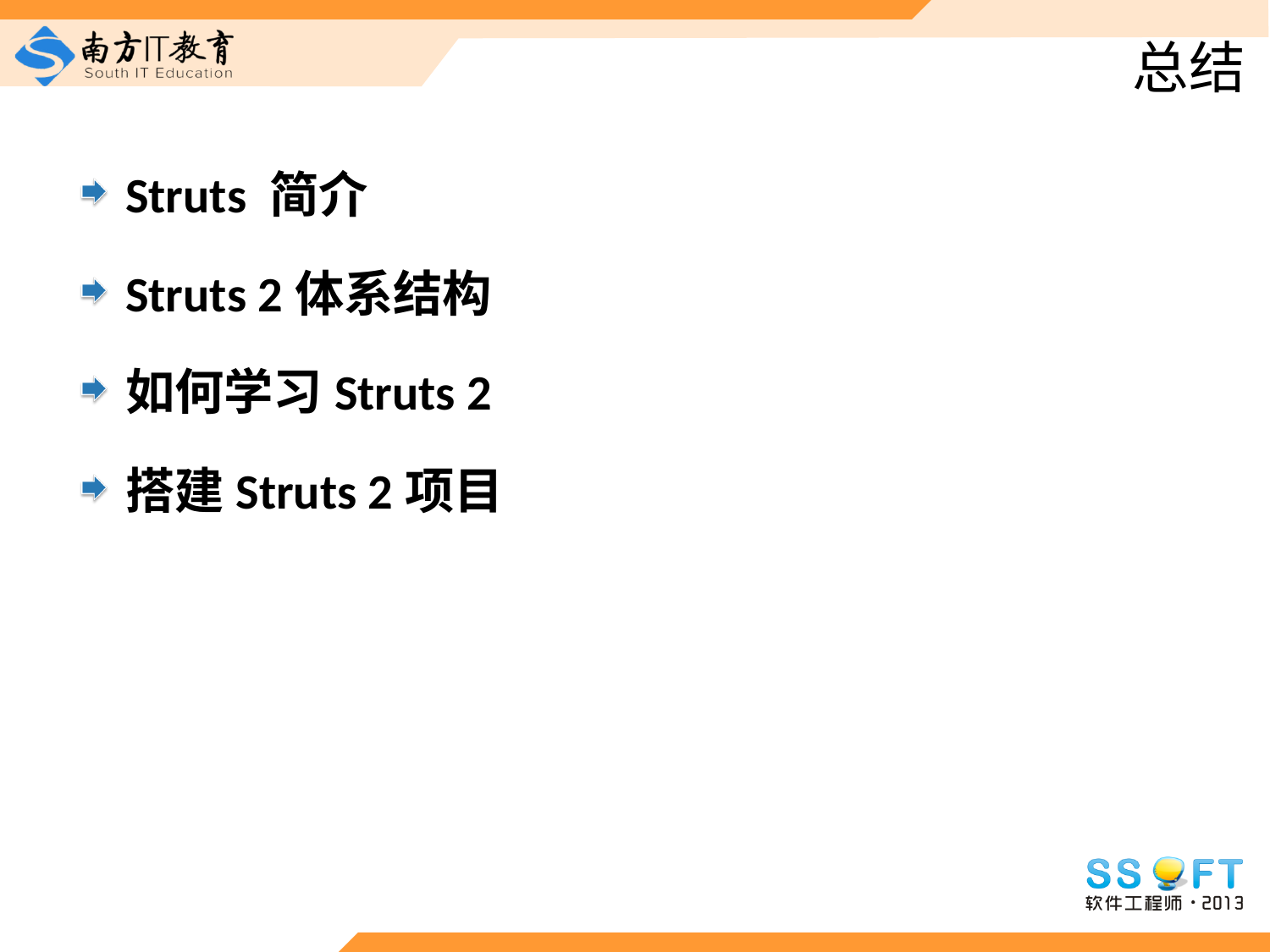

# 总结
Struts 简介
Struts 2体系结构
如何学习Struts 2
搭建Struts 2项目